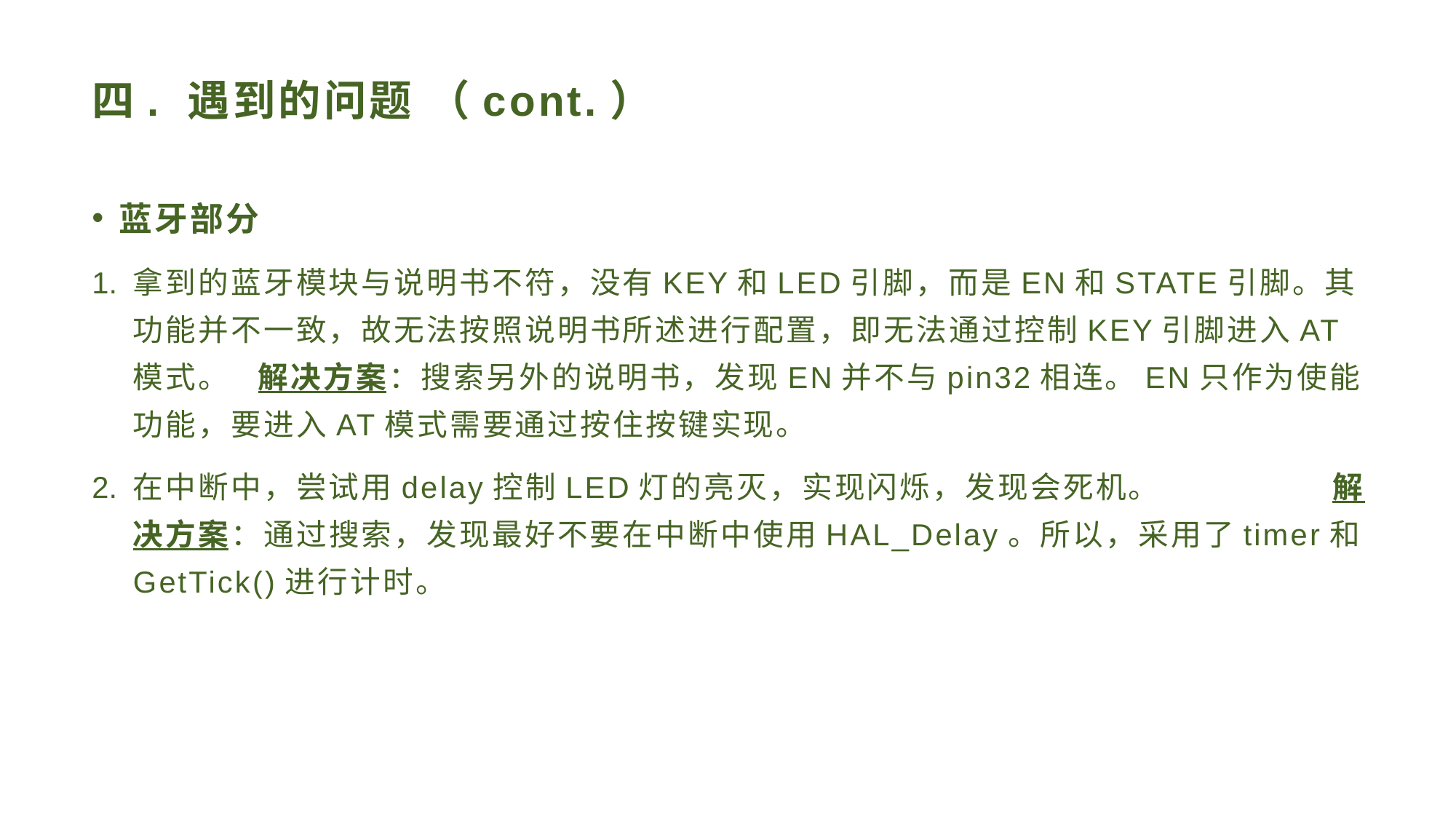

# 四. 遇到的问题 （cont.）
蓝牙部分
拿到的蓝牙模块与说明书不符，没有KEY和LED引脚，而是EN和STATE引脚。其功能并不一致，故无法按照说明书所述进行配置，即无法通过控制KEY引脚进入AT模式。   解决方案：搜索另外的说明书，发现EN并不与pin32相连。EN只作为使能功能，要进入AT模式需要通过按住按键实现。
在中断中，尝试用delay控制LED灯的亮灭，实现闪烁，发现会死机。                   解决方案：通过搜索，发现最好不要在中断中使用HAL_Delay。所以，采用了timer和GetTick()进行计时。